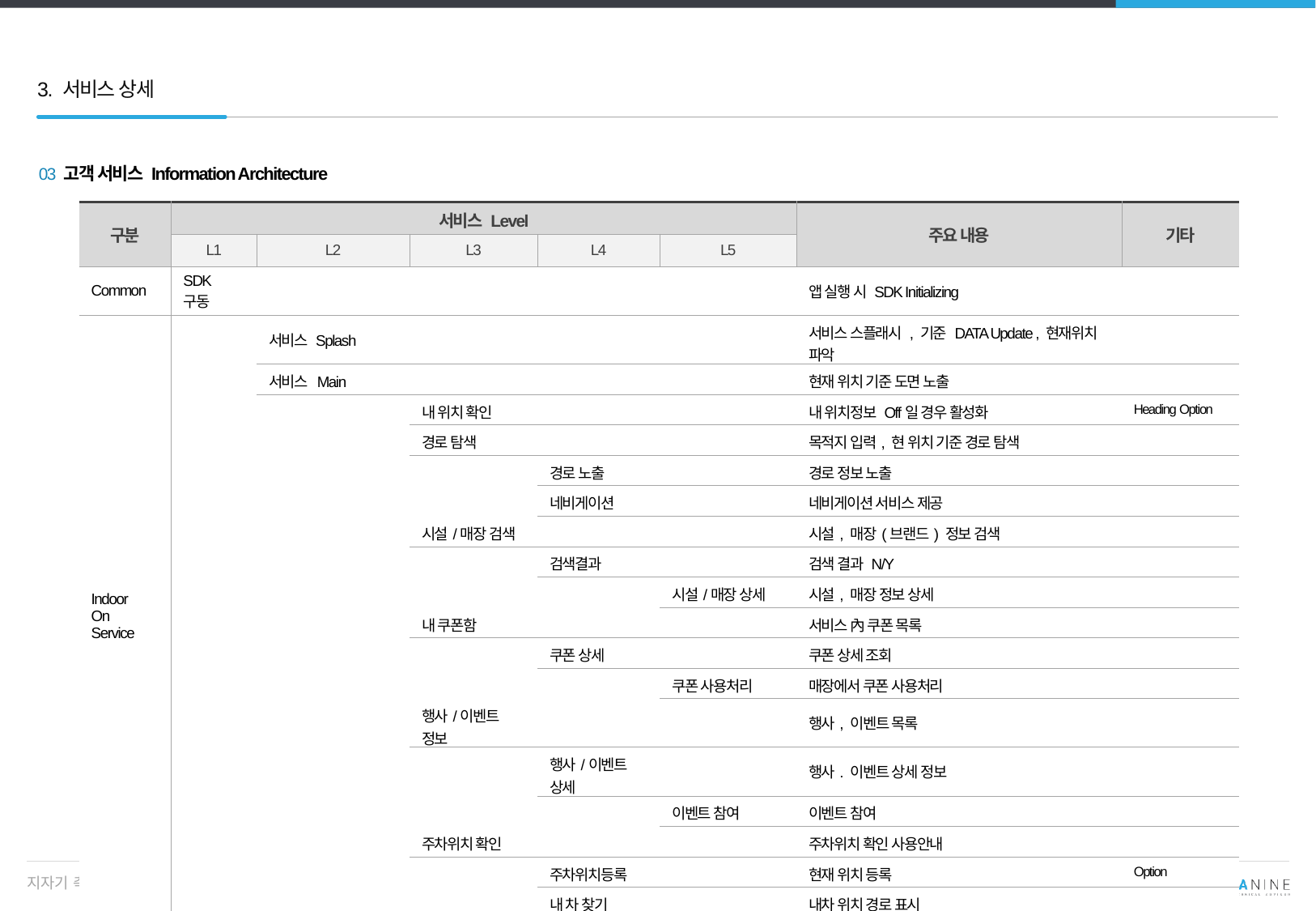

3. 서비스 상세
 03 고객 서비스 Information Architecture
| 구분 | 서비스 Level |  |  |  |  | 주요 내용 | 기타 |
| --- | --- | --- | --- | --- | --- | --- | --- |
|  | L1 | L2 | L3 | L4 | L5 |  |  |
| Common | SDK 구동 |  |  |  |  | 앱 실행 시 SDK Initializing |  |
| Indoor On Service |  | 서비스 Splash |  |  |  | 서비스 스플래시 , 기준 DATA Update , 현재위치 파악 |  |
|  |  | 서비스 Main |  |  |  | 현재 위치 기준 도면 노출 |  |
|  |  |  | 내 위치 확인 |  |  | 내 위치정보 Off일 경우 활성화 | Heading Option |
|  |  |  | 경로 탐색 |  |  | 목적지 입력, 현 위치 기준 경로 탐색 |  |
|  |  |  |  | 경로 노출 |  | 경로 정보 노출 |  |
|  |  |  |  | 네비게이션 |  | 네비게이션 서비스 제공 |  |
|  |  |  | 시설/매장 검색 |  |  | 시설, 매장(브랜드) 정보 검색 |  |
|  |  |  |  | 검색결과 |  | 검색 결과 N/Y |  |
|  |  |  |  |  | 시설/매장 상세 | 시설, 매장 정보 상세 |  |
|  |  |  | 내 쿠폰함 |  |  | 서비스 內 쿠폰 목록 |  |
|  |  |  |  | 쿠폰 상세 |  | 쿠폰 상세 조회 |  |
|  |  |  |  |  | 쿠폰 사용처리 | 매장에서 쿠폰 사용처리 |  |
|  |  |  | 행사/이벤트 정보 |  |  | 행사, 이벤트 목록 |  |
|  |  |  |  | 행사/이벤트 상세 |  | 행사. 이벤트 상세 정보 |  |
|  |  |  |  |  | 이벤트 참여 | 이벤트 참여 |  |
|  |  |  | 주차위치 확인 |  |  | 주차위치 확인 사용안내 |  |
|  |  |  |  | 주차위치등록 |  | 현재 위치 등록 | Option |
|  |  |  |  | 내 차 찾기 |  | 내차 위치 경로 표시 |  |
지자기 측위기술을 활용한 기업용 실시간 위치기반 마케팅 플랫폼 개발 사업